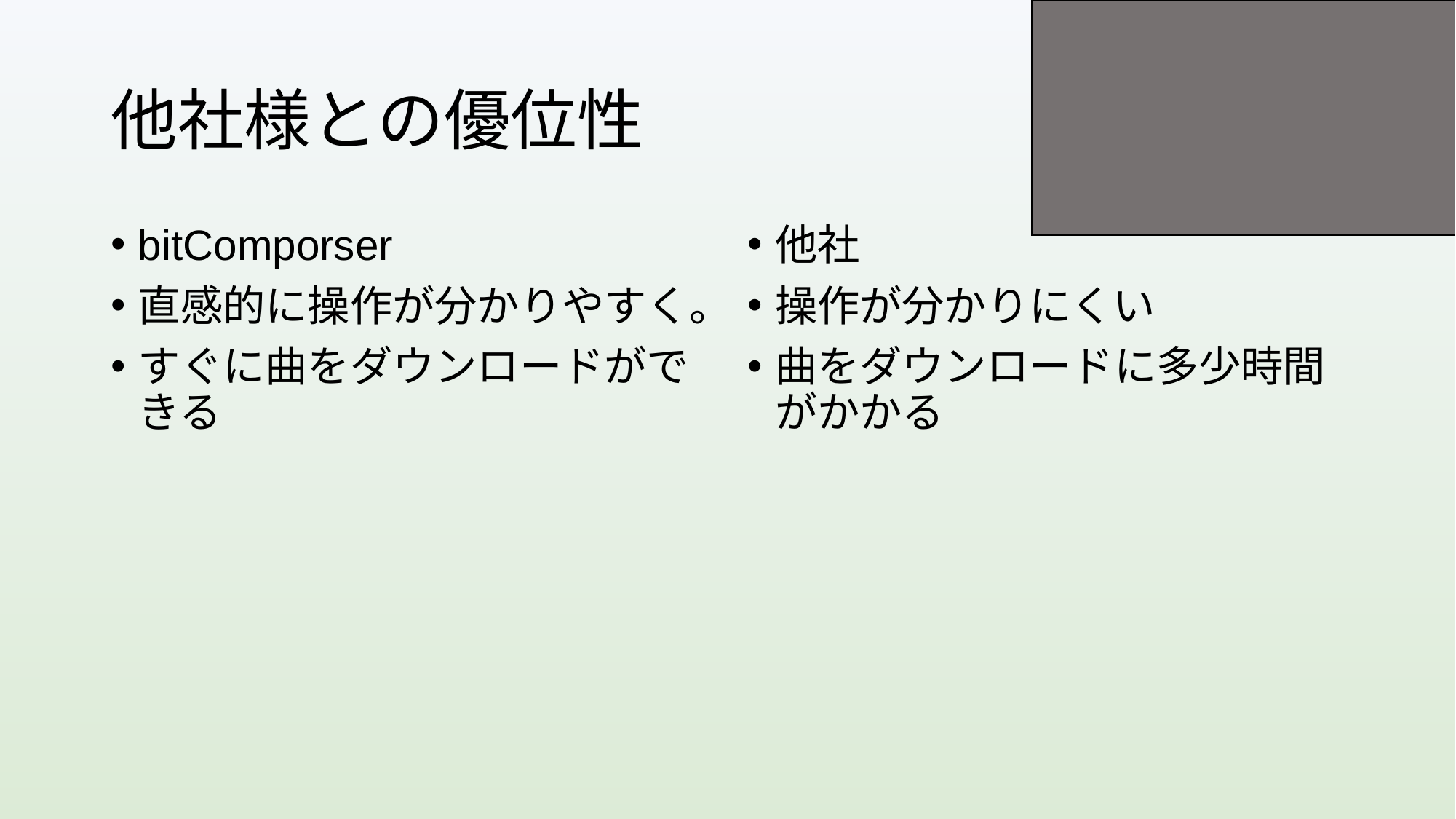

# 他社様との優位性
bitComporser
直感的に操作が分かりやすく。
すぐに曲をダウンロードができる

他社
操作が分かりにくい
曲をダウンロードに多少時間がかかる